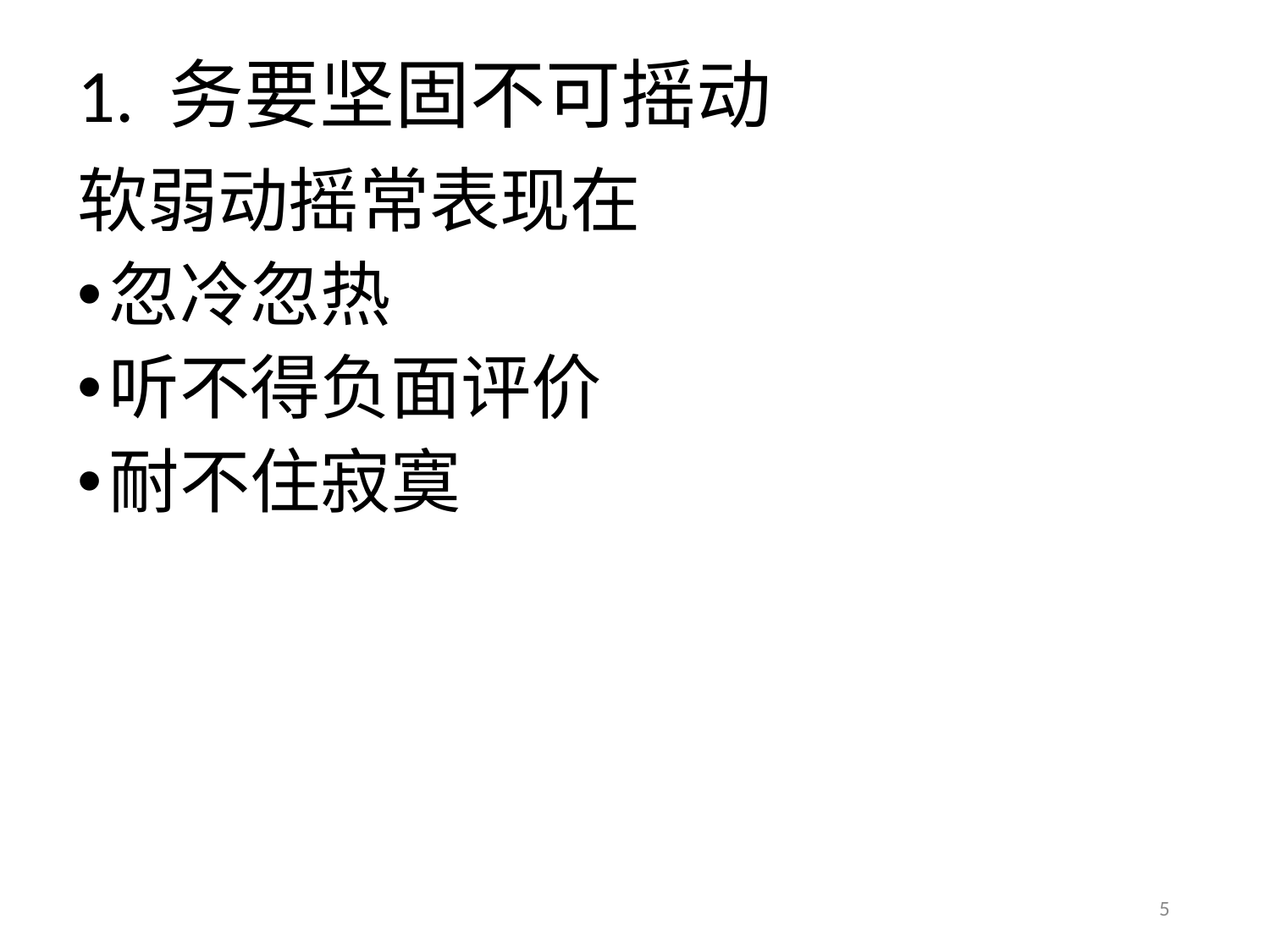

# 1. 务要坚固不可摇动
软弱动摇常表现在
忽冷忽热
听不得负面评价
耐不住寂寞
5